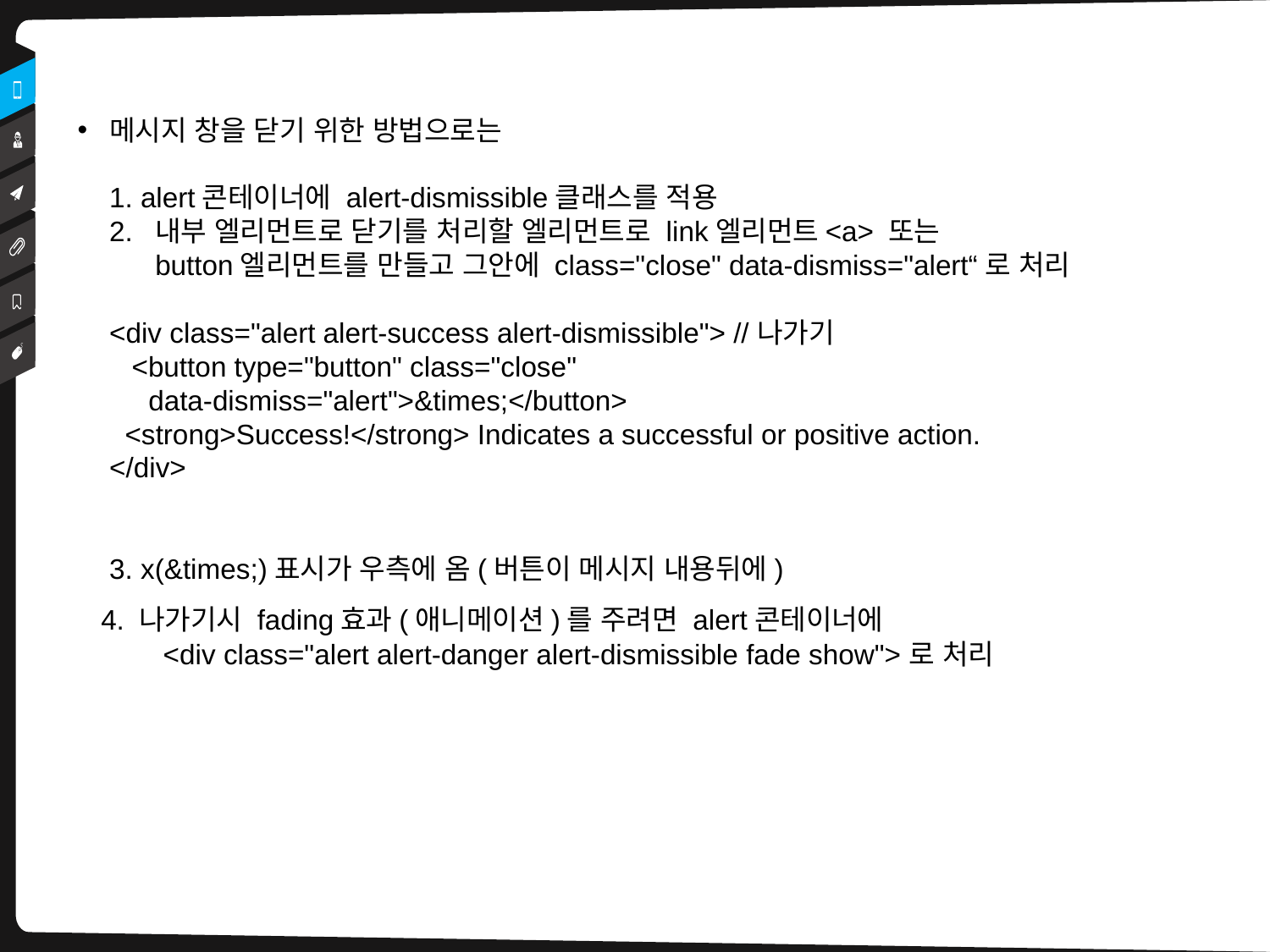

메시지 창을 닫기 위한 방법으로는
1. alert콘테이너에 alert-dismissible클래스를 적용
2.  내부 엘리먼트로 닫기를 처리할 엘리먼트로 link엘리먼트<a> 또는
     button엘리먼트를 만들고 그안에 class="close" data-dismiss="alert“로 처리
<div class="alert alert-success alert-dismissible"> //나가기
  <button type="button" class="close" 
     data-dismiss="alert">&times;</button>
  <strong>Success!</strong> Indicates a successful or positive action.
</div>
3. x(&times;)표시가 우측에 옴(버튼이 메시지 내용뒤에)
   4. 나가기시 fading효과(애니메이션)를 주려면 alert콘테이너에
      <div class="alert alert-danger alert-dismissible fade show">로 처리